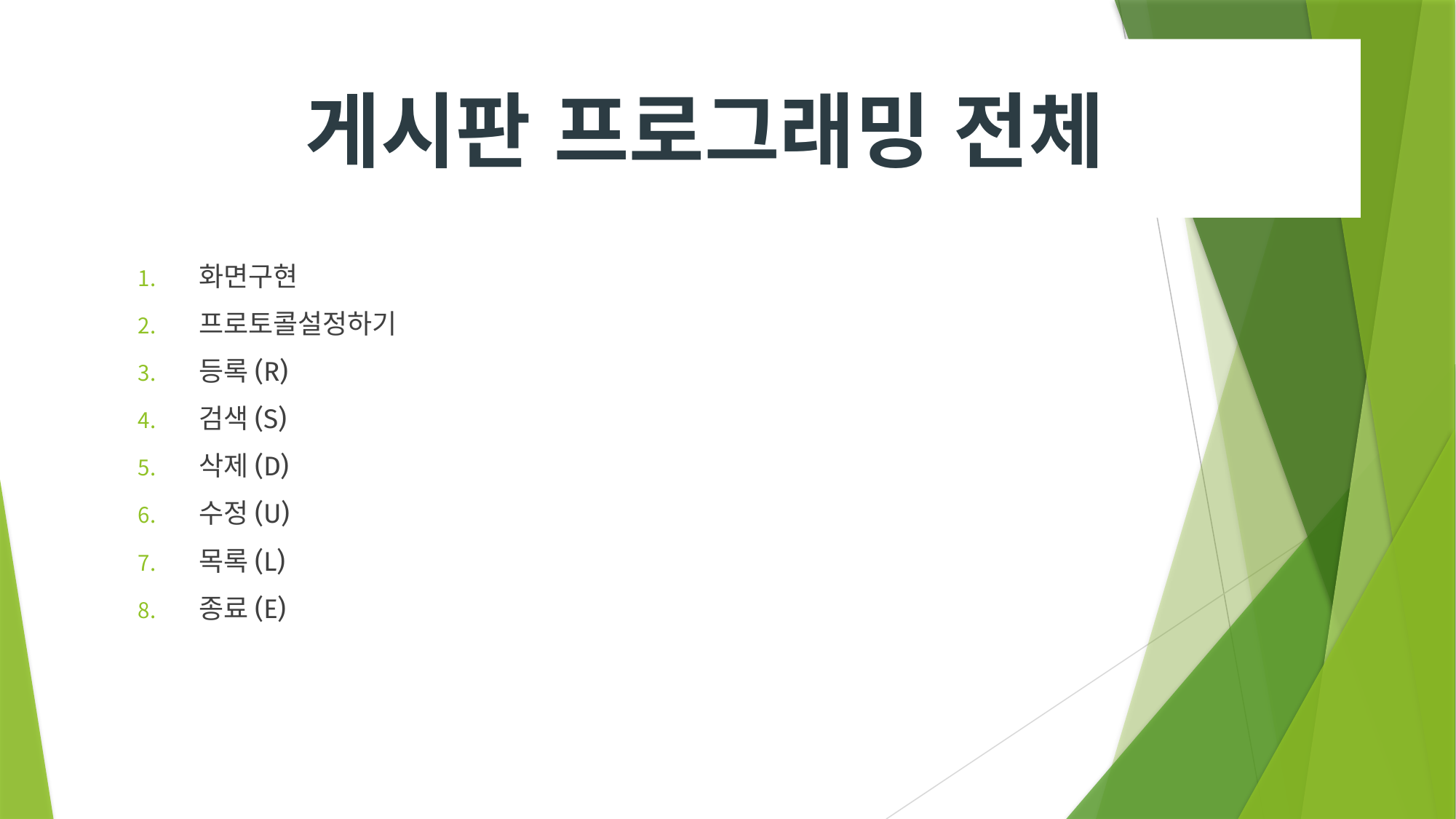

게시판 프로그래밍 전체
화면구현
프로토콜설정하기
등록(R)
검색(S)
삭제(D)
수정(U)
목록(L)
종료(E)